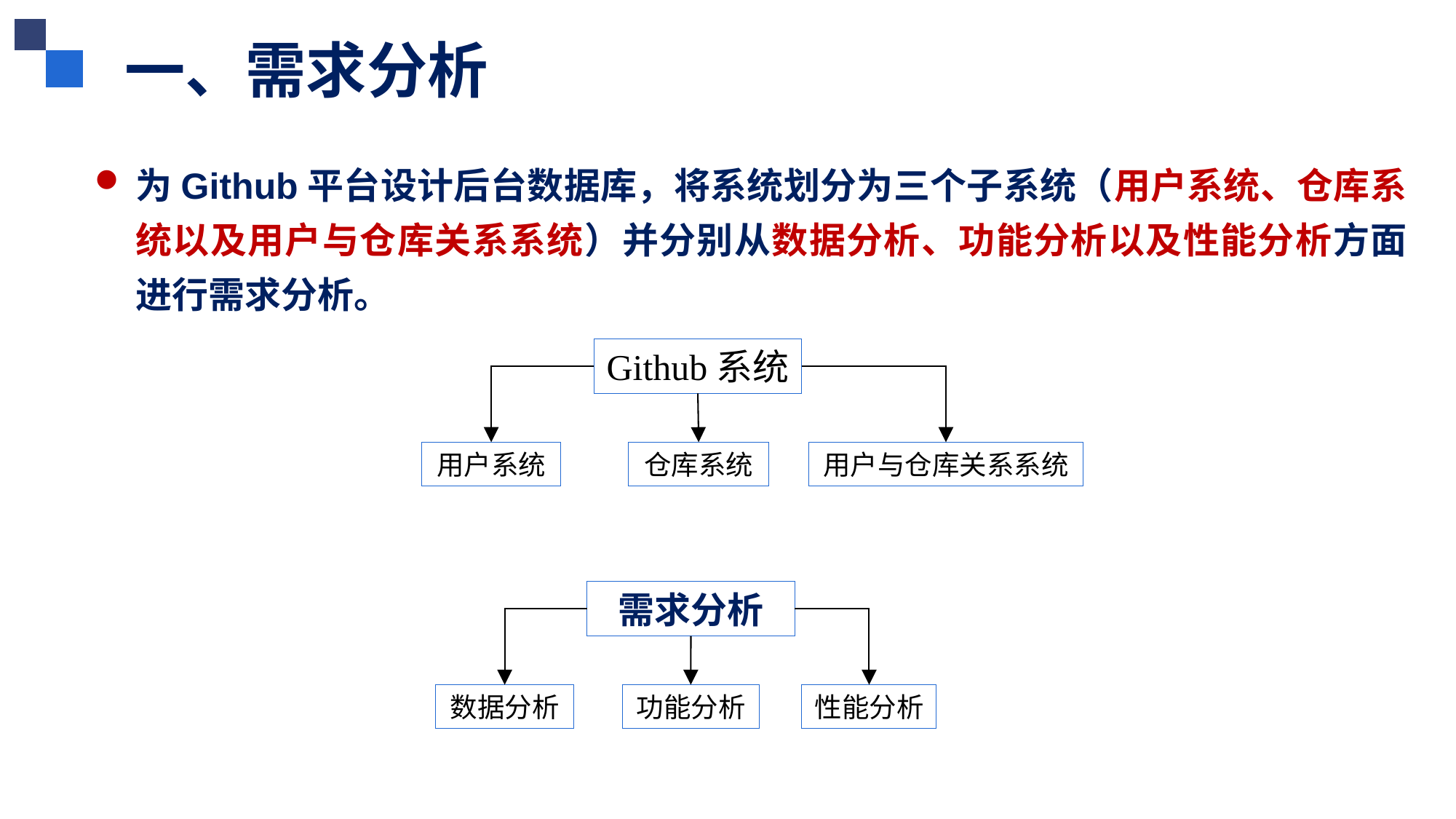

一、需求分析

为Github平台设计后台数据库，将系统划分为三个子系统（用户系统、仓库系统以及用户与仓库关系系统）并分别从数据分析、功能分析以及性能分析方面进行需求分析。
Github系统
用户系统
仓库系统
用户与仓库关系系统
需求分析
数据分析
功能分析
性能分析